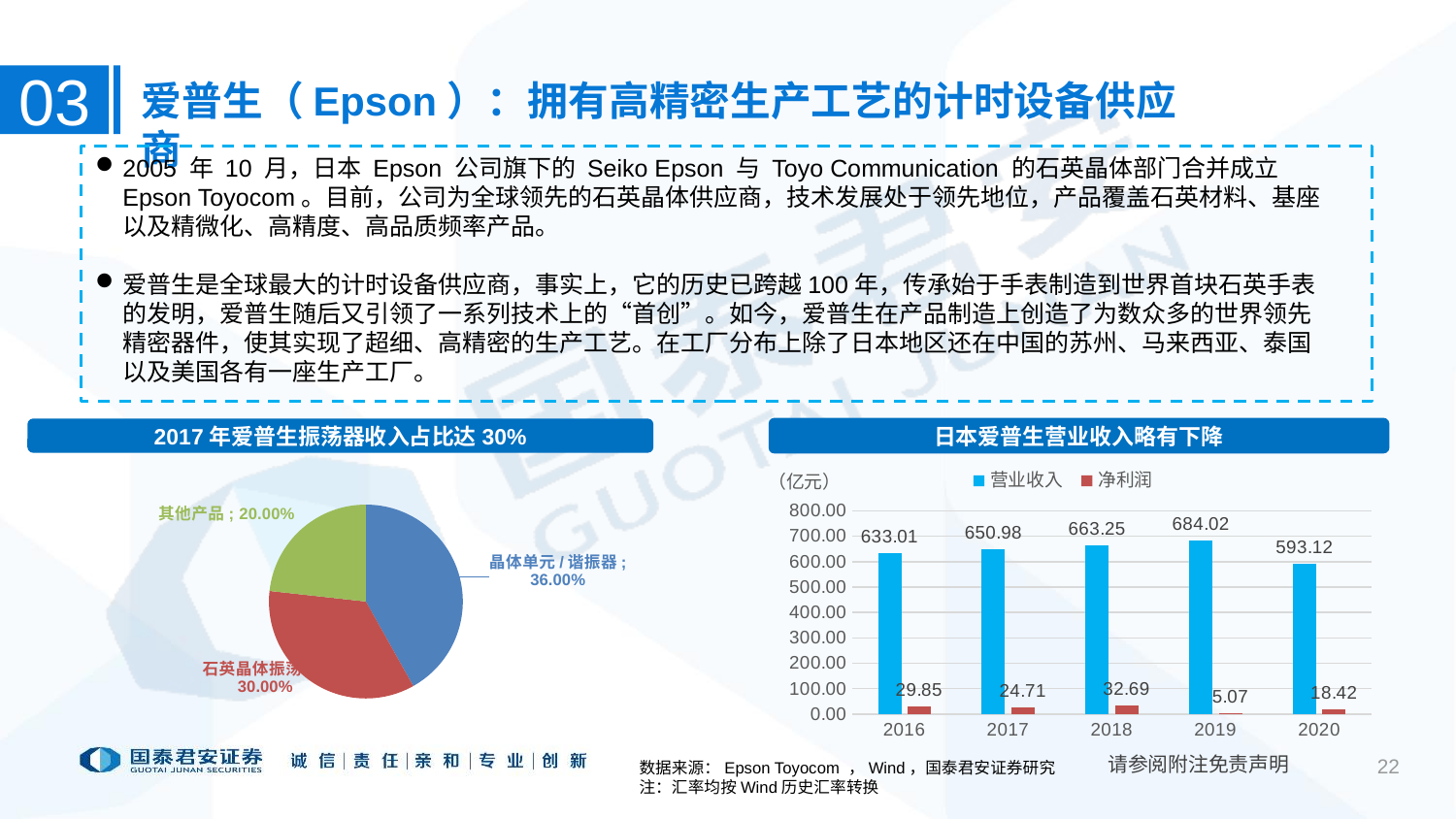

03

爱普生（Epson）：拥有高精密生产工艺的计时设备供应商
2005 年 10 月，日本 Epson 公司旗下的 Seiko Epson 与 Toyo Communication 的石英晶体部门合并成立 Epson Toyocom。目前，公司为全球领先的石英晶体供应商，技术发展处于领先地位，产品覆盖石英材料、基座以及精微化、高精度、高品质频率产品。

爱普生是全球最大的计时设备供应商，事实上，它的历史已跨越100年，传承始于手表制造到世界首块石英手表的发明，爱普生随后又引领了一系列技术上的“首创”。如今，爱普生在产品制造上创造了为数众多的世界领先精密器件，使其实现了超细、高精密的生产工艺。在工厂分布上除了日本地区还在中国的苏州、马来西亚、泰国以及美国各有一座生产工厂。

日本爱普生营业收入略有下降
2017年爱普生振荡器收入占比达30%

### Chart

| Category |  |
|---|---|
| 晶体单元/谐振器 | 0.36 |
| 石英晶体振荡器 | 0.3 |
| 其他产品 | 0.2 |

### Chart

| Category | 营业收入 | 净利润 |
|---|---|---|
| 2016 | 633.0126 | 29.85 |
| 2017 | 650.9758 | 24.71 |
| 2018 | 663.2531 | 32.69 |
| 2019 | 684.0172 | 5.07 |
| 2020 | 593.122108 | 18.42 |
（亿元）
数据来源：Epson Toyocom ，Wind，国泰君安证券研究
注：汇率均按Wind历史汇率转换